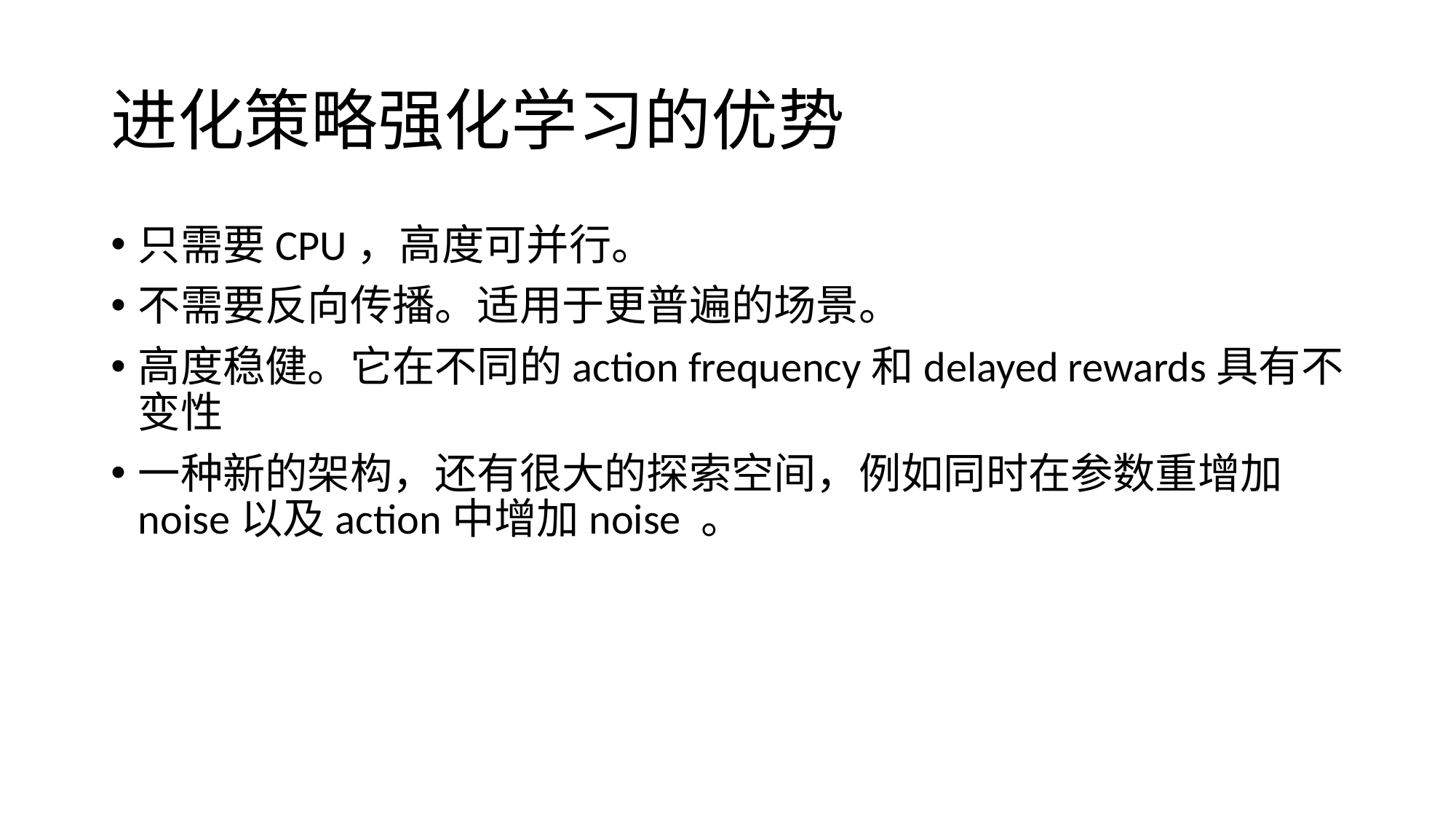

# 进化策略强化学习的优势
只需要CPU，高度可并行。
不需要反向传播。适用于更普遍的场景。
高度稳健。它在不同的action frequency和delayed rewards具有不变性
一种新的架构，还有很大的探索空间，例如同时在参数重增加noise以及action中增加noise 。